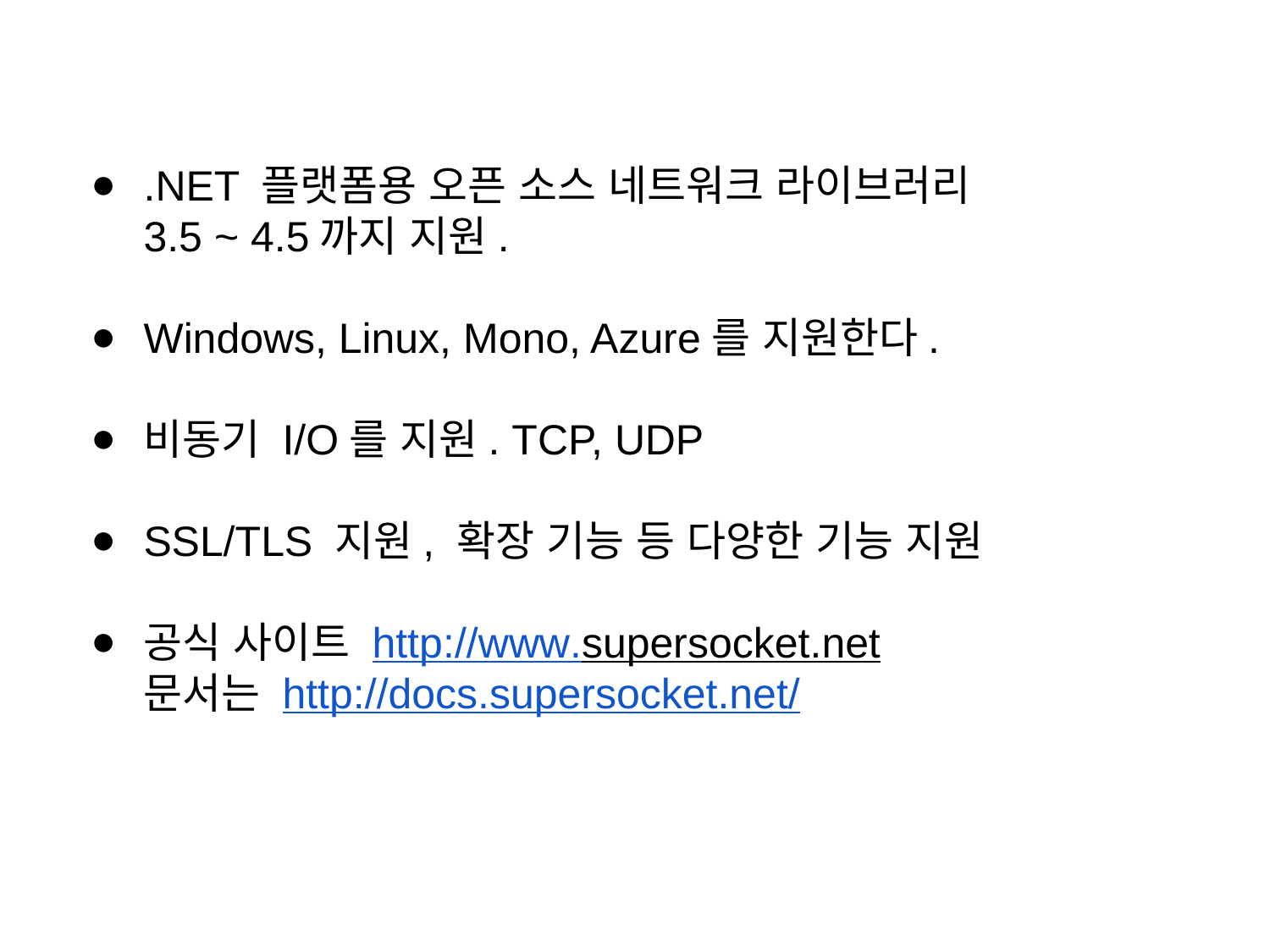

.NET 플랫폼용 오픈 소스 네트워크 라이브러리
3.5 ~ 4.5까지 지원.
Windows, Linux, Mono, Azure를 지원한다.
비동기 I/O를 지원. TCP, UDP
SSL/TLS 지원, 확장 기능 등 다양한 기능 지원
공식 사이트 http://www.supersocket.net
문서는 http://docs.supersocket.net/